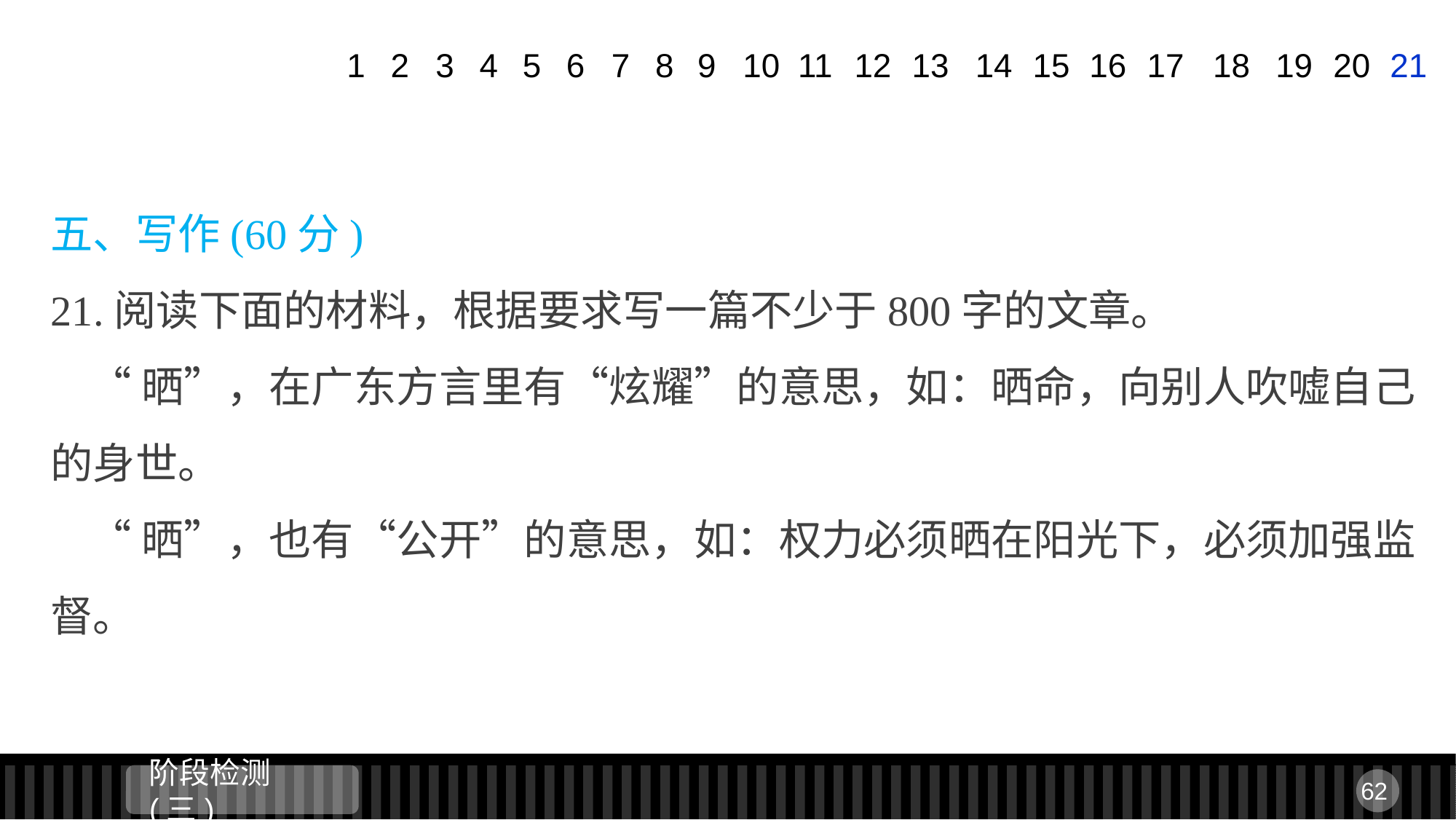

1
2
3
4
5
6
7
8
9
11
12
13
14
15
16
17
18
19
20
21
10
五、写作(60分)
21.阅读下面的材料，根据要求写一篇不少于800字的文章。
    “晒”，在广东方言里有“炫耀”的意思，如：晒命，向别人吹嘘自己的身世。
    “晒”，也有“公开”的意思，如：权力必须晒在阳光下，必须加强监督。